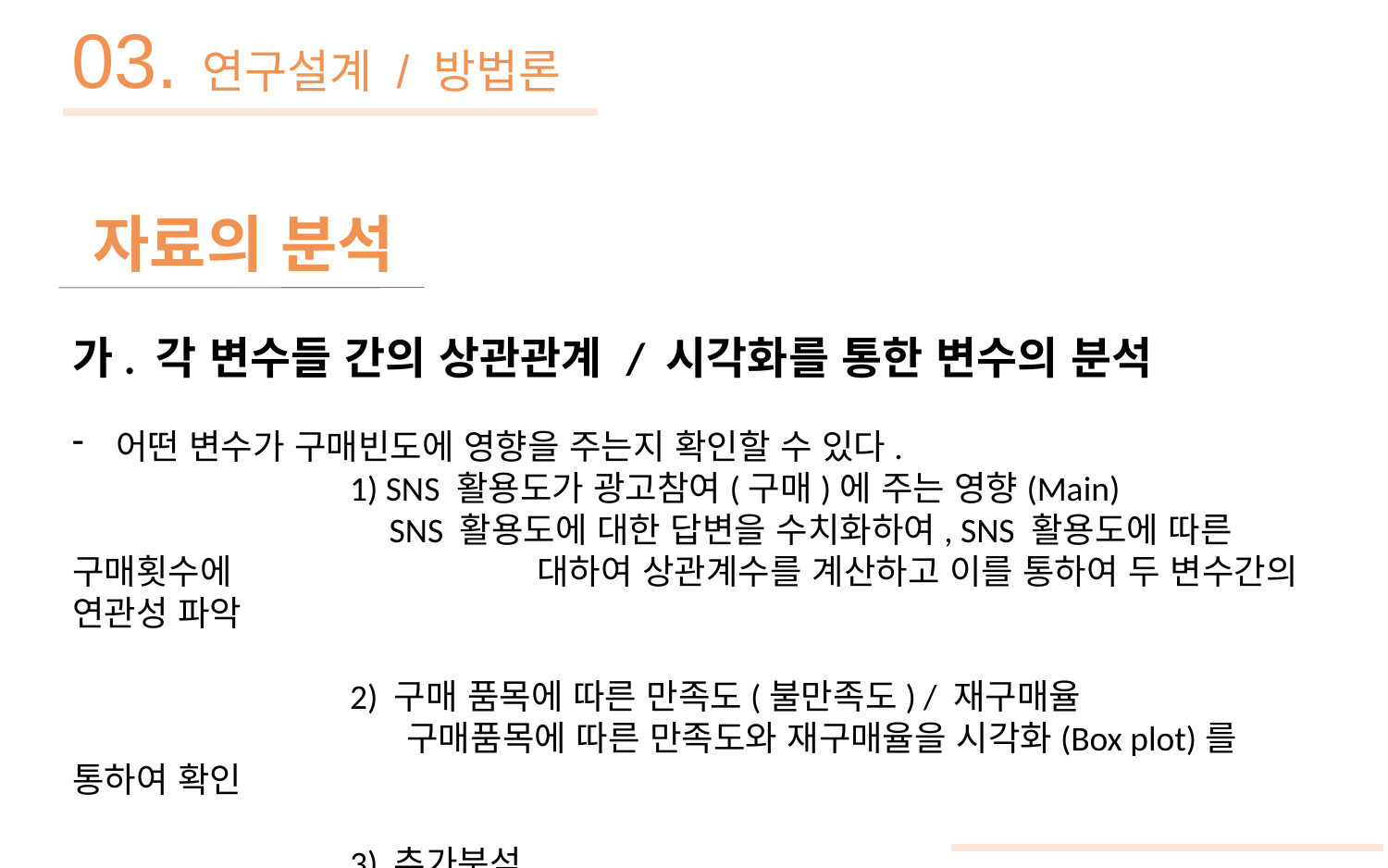

03. 연구설계 / 방법론
자료의 분석
가. 각 변수들 간의 상관관계 / 시각화를 통한 변수의 분석

어떤 변수가 구매빈도에 영향을 주는지 확인할 수 있다.
		1) SNS 활용도가 광고참여(구매)에 주는 영향(Main)
		     SNS 활용도에 대한 답변을 수치화하여, SNS 활용도에 따른 구매횟수에 		     대하여 상관계수를 계산하고 이를 통하여 두 변수간의 연관성 파악

		2) 구매 품목에 따른 만족도(불만족도) / 재구매율
		     구매품목에 따른 만족도와 재구매율을 시각화(Box plot)를 통하여 확인

		3) 추가분석